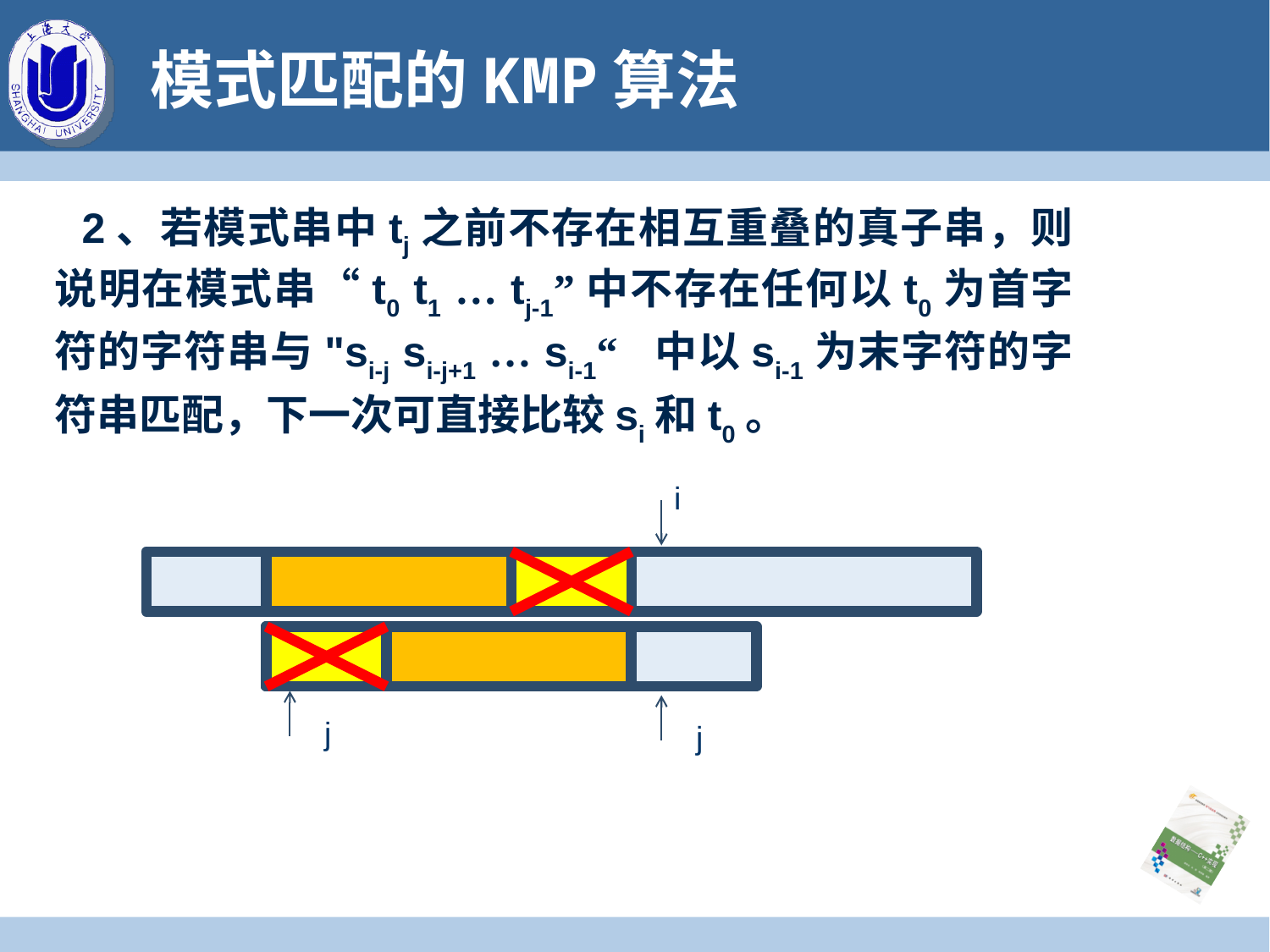

# 模式匹配的KMP算法
2、若模式串中tj之前不存在相互重叠的真子串，则说明在模式串“t0 t1 … tj-1”中不存在任何以t0为首字符的字符串与"si-j si-j+1 … si-1“  中以si-1为末字符的字符串匹配，下一次可直接比较si和t0。
i

j
j